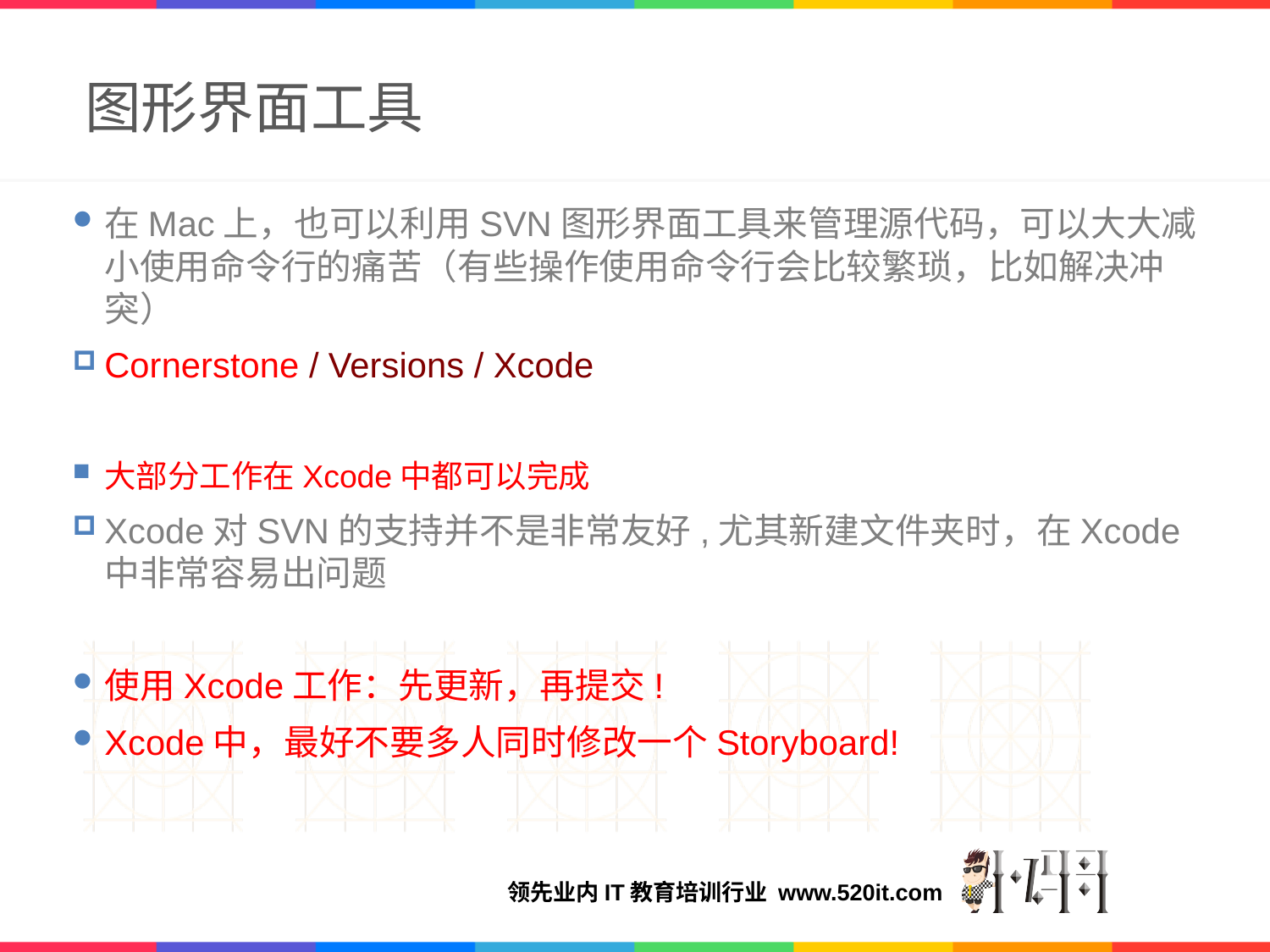

# 图形界面工具
在Mac上，也可以利用SVN图形界面工具来管理源代码，可以大大减小使用命令行的痛苦（有些操作使用命令行会比较繁琐，比如解决冲突）
Cornerstone / Versions / Xcode

大部分工作在Xcode中都可以完成
Xcode对SVN的支持并不是非常友好,尤其新建文件夹时，在Xcode中非常容易出问题

使用Xcode工作：先更新，再提交!
Xcode中，最好不要多人同时修改一个Storyboard!